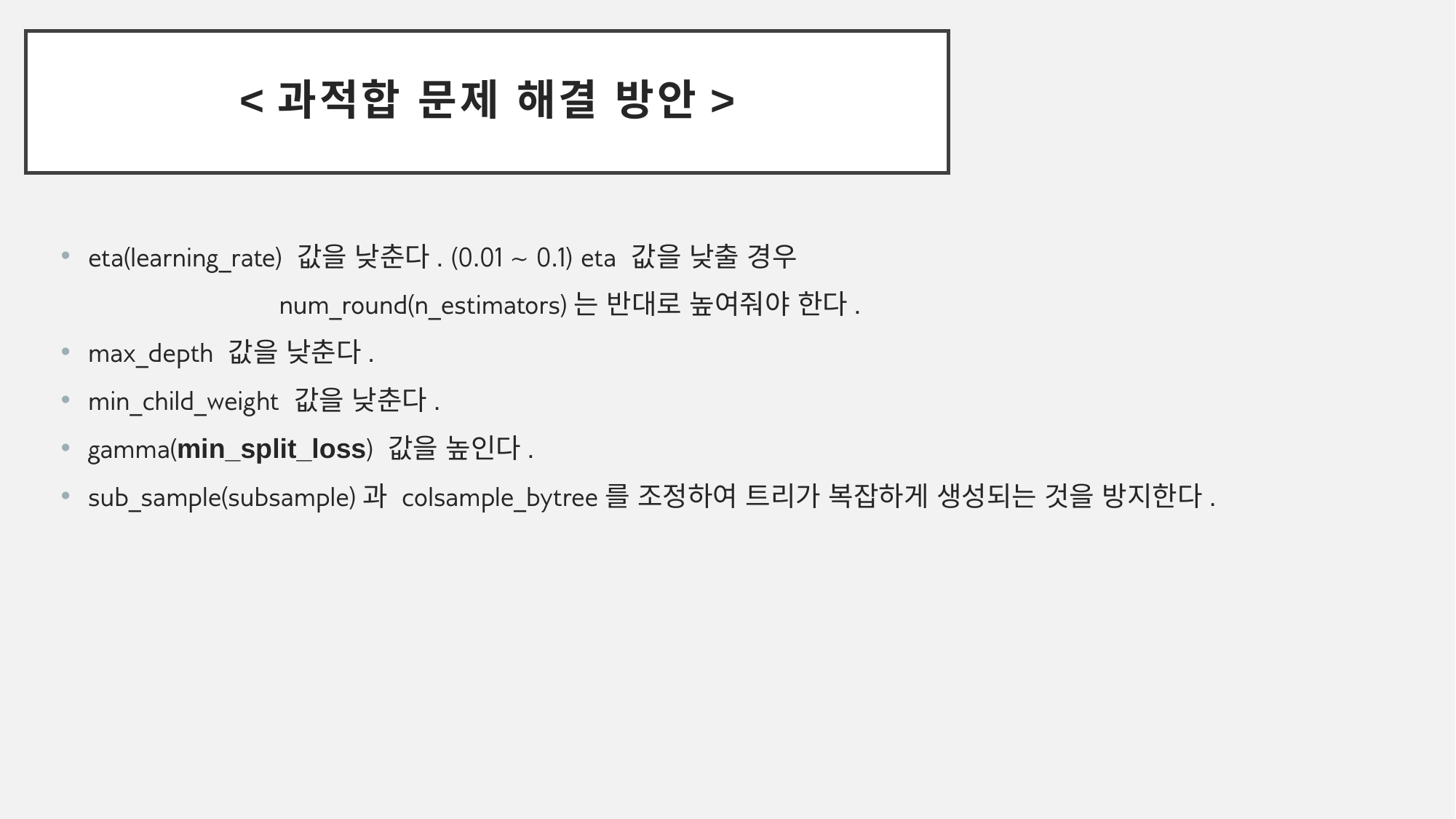

<과적합 문제 해결 방안>
eta(learning_rate) 값을 낮춘다. (0.01 ~ 0.1) eta 값을 낮출 경우
   		num_round(n_estimators)는 반대로 높여줘야 한다.
max_depth 값을 낮춘다.
min_child_weight 값을 낮춘다.
gamma(min_split_loss) 값을 높인다.
sub_sample(subsample)과 colsample_bytree를 조정하여 트리가 복잡하게 생성되는 것을 방지한다.